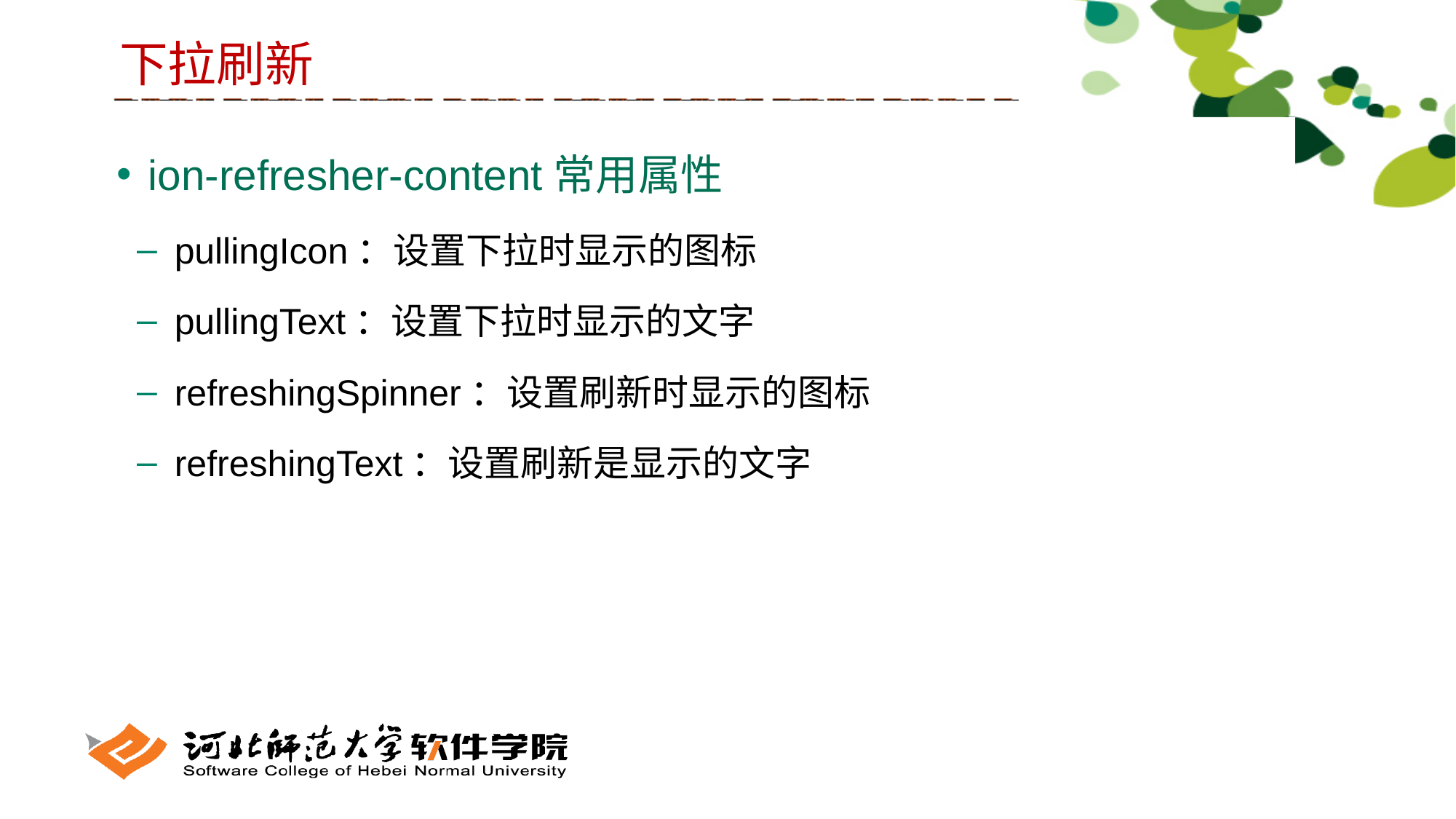

下拉刷新
 ion-refresher-content常用属性
 pullingIcon：设置下拉时显示的图标
 pullingText：设置下拉时显示的文字
 refreshingSpinner：设置刷新时显示的图标
 refreshingText：设置刷新是显示的文字